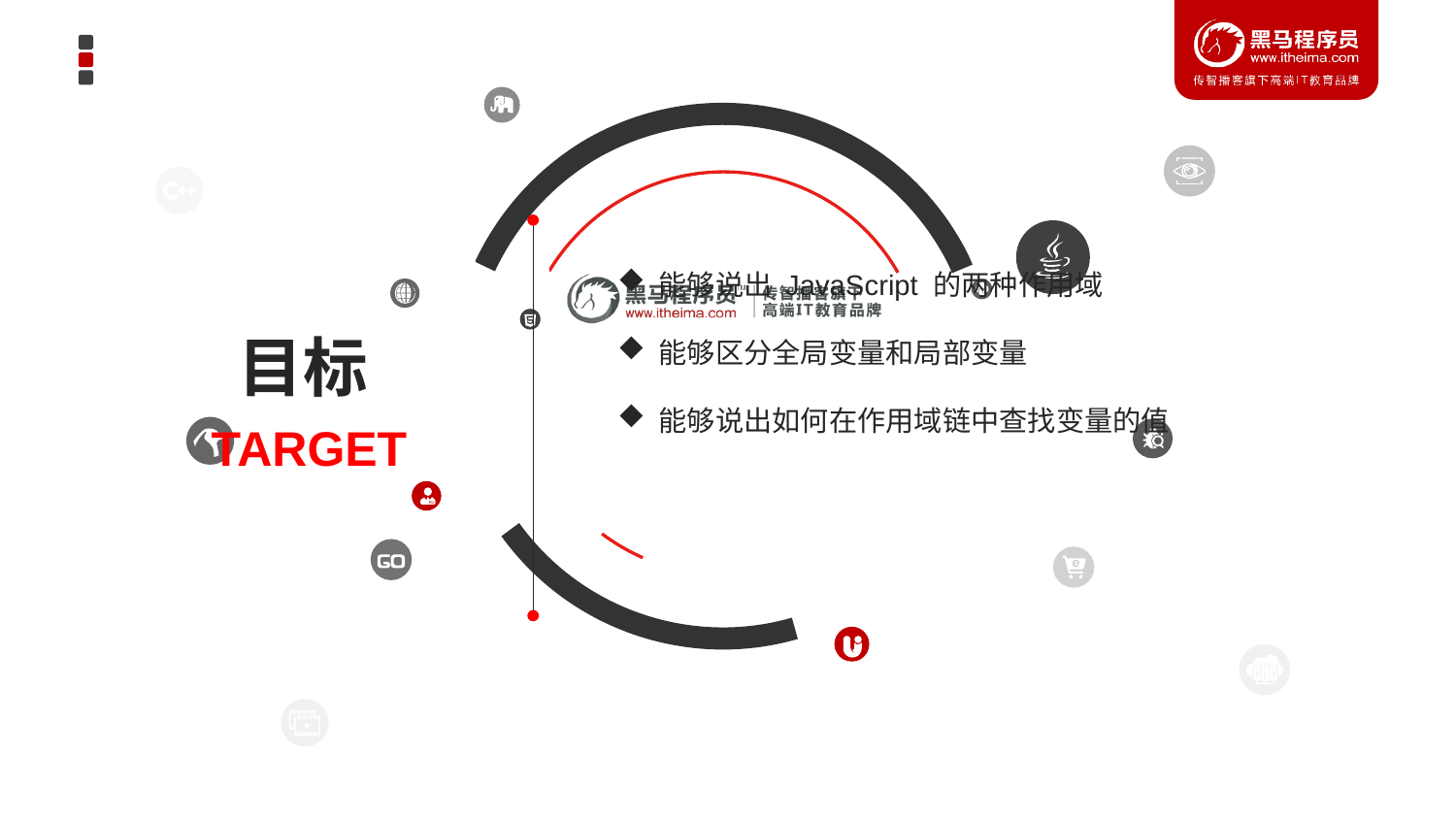

能够说出 JavaScript 的两种作用域
 能够区分全局变量和局部变量
 能够说出如何在作用域链中查找变量的值

目标
TARGET